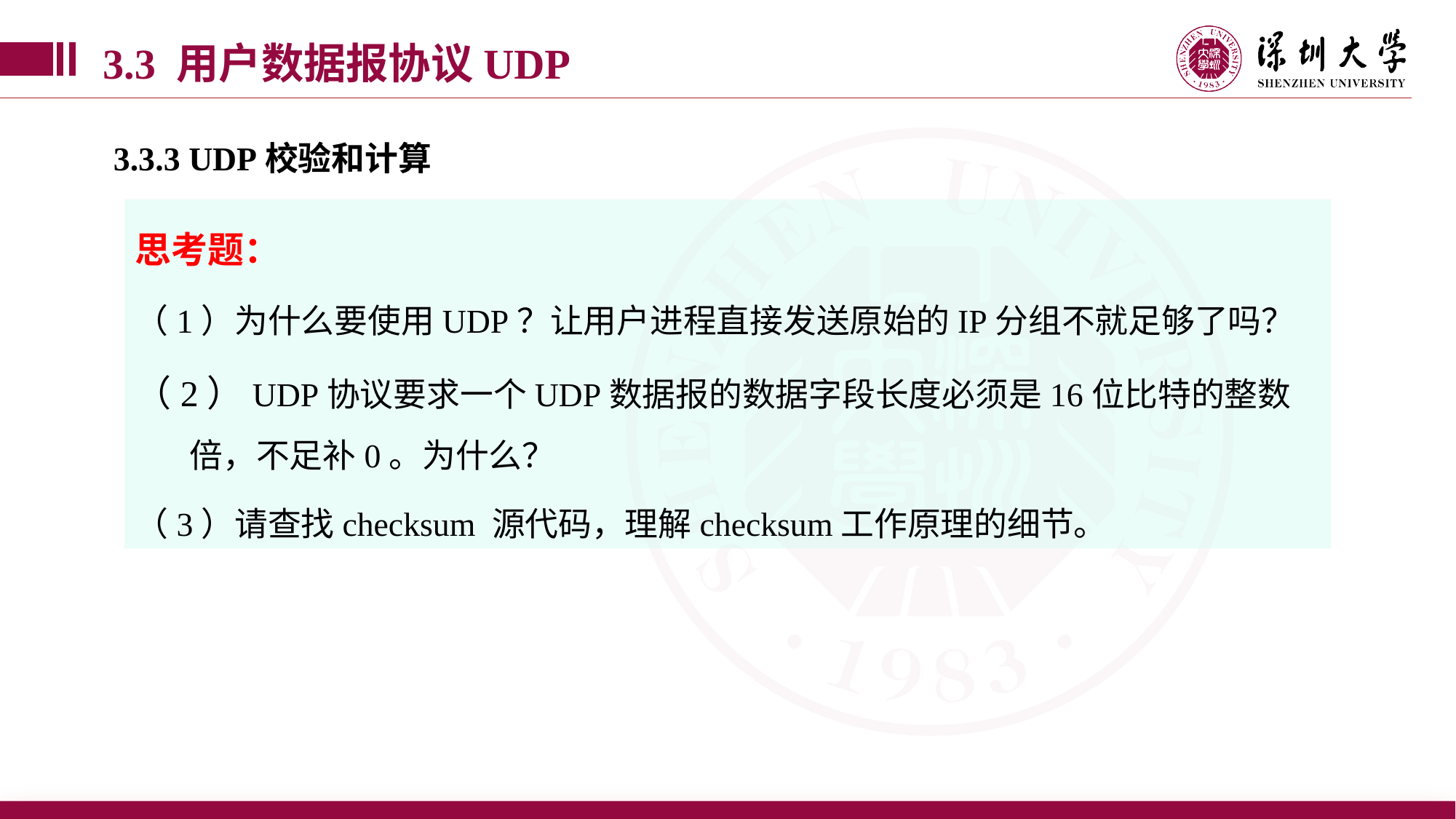

3.3 用户数据报协议UDP

3.3.3 UDP校验和计算
思考题：
（1）为什么要使用UDP？让用户进程直接发送原始的IP分组不就足够了吗？
（2）UDP协议要求一个UDP数据报的数据字段长度必须是16位比特的整数倍，不足补0。为什么？
（3）请查找checksum 源代码，理解checksum工作原理的细节。